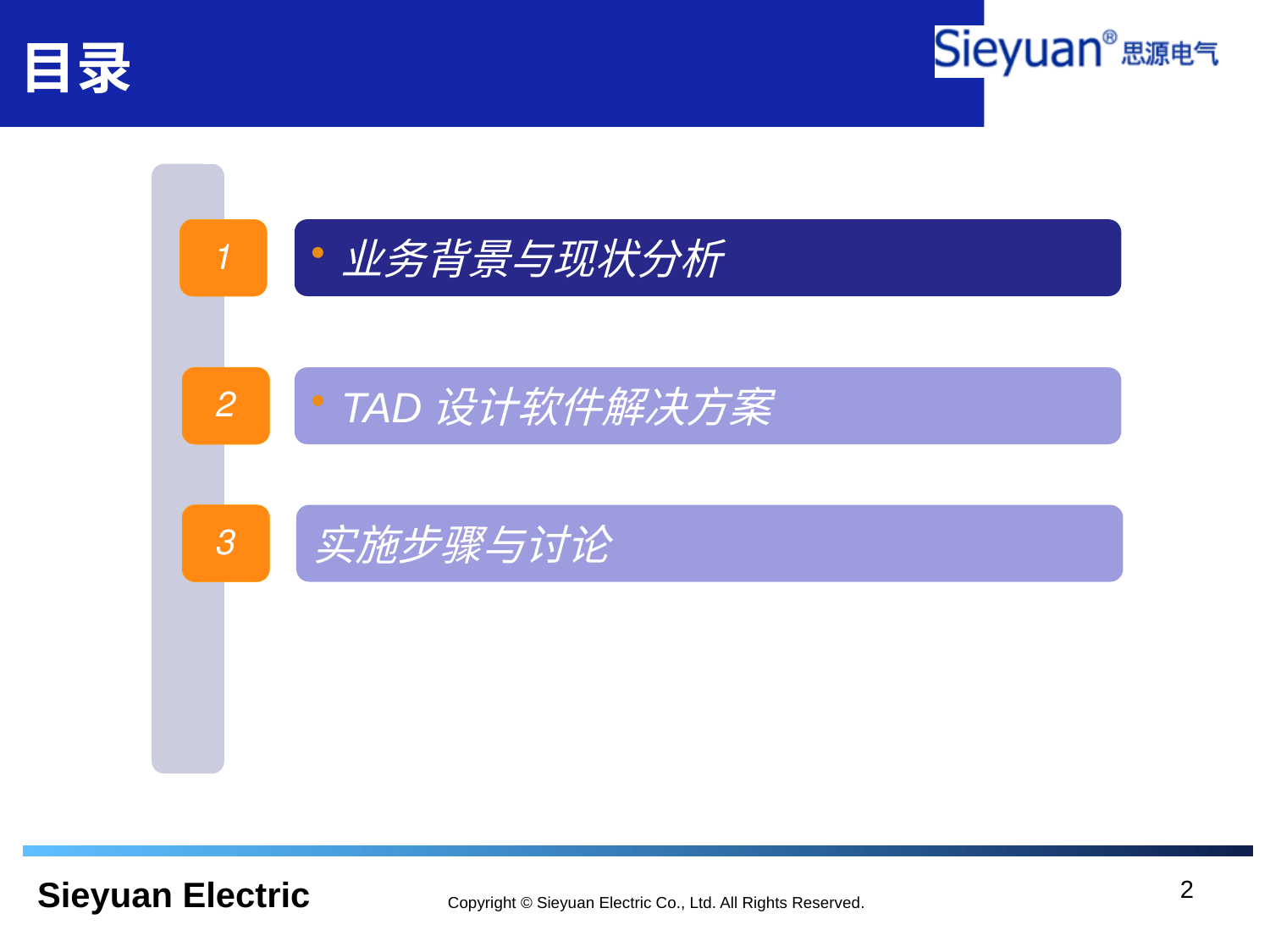

# 目录

业务背景与现状分析
1
2
TAD设计软件解决方案
3
实施步骤与讨论
2

Copyright © Sieyuan Electric Co., Ltd. All Rights Reserved.